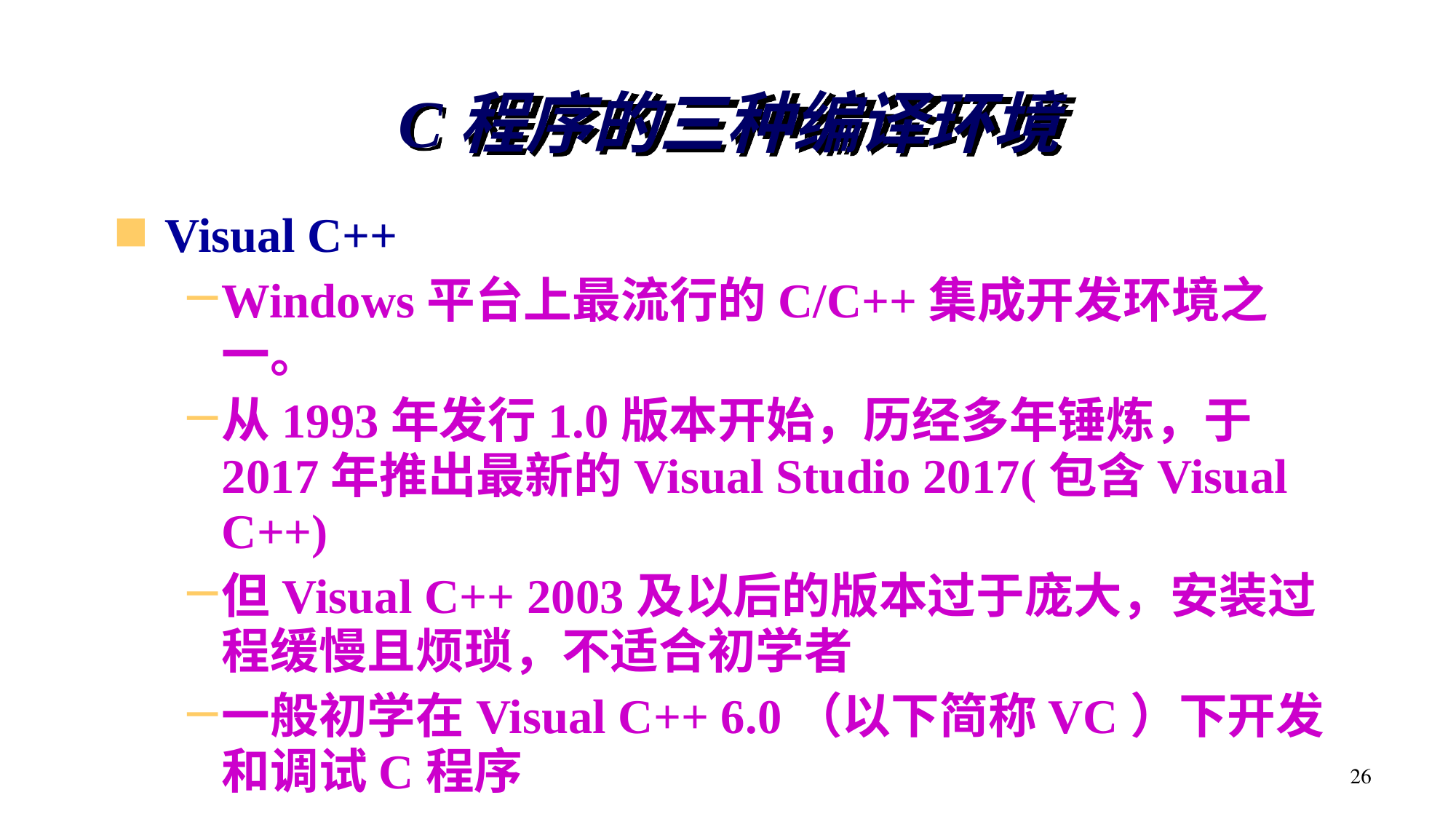

# C程序的三种编译环境
Visual C++
Windows平台上最流行的C/C++集成开发环境之一。
从1993年发行1.0版本开始，历经多年锤炼，于2017年推出最新的Visual Studio 2017(包含Visual C++)
但Visual C++ 2003及以后的版本过于庞大，安装过程缓慢且烦琐，不适合初学者
一般初学在Visual C++ 6.0（以下简称VC）下开发和调试C程序